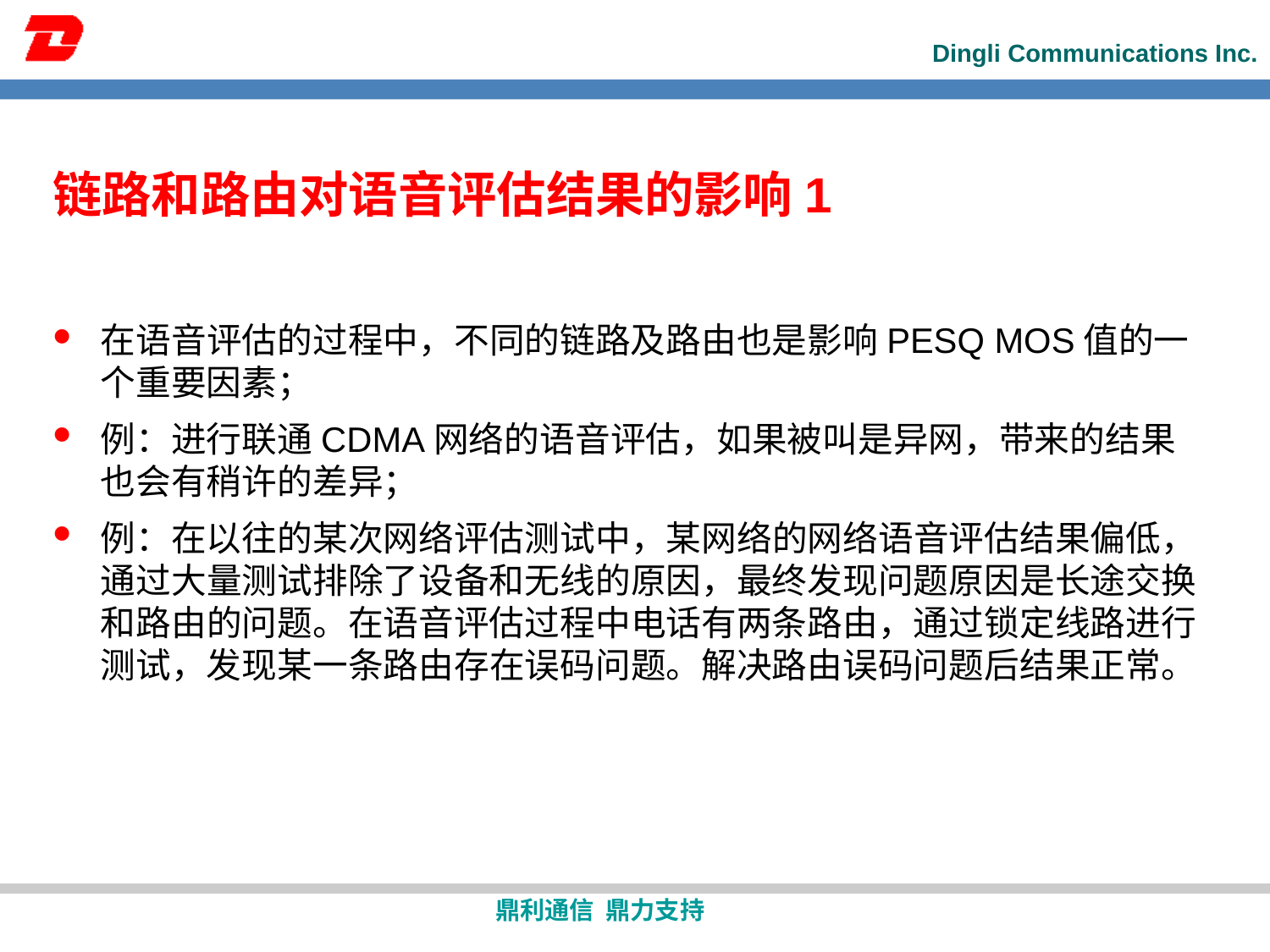

# 链路和路由对语音评估结果的影响1
在语音评估的过程中，不同的链路及路由也是影响PESQ MOS值的一个重要因素；
例：进行联通CDMA网络的语音评估，如果被叫是异网，带来的结果也会有稍许的差异；
例：在以往的某次网络评估测试中，某网络的网络语音评估结果偏低，通过大量测试排除了设备和无线的原因，最终发现问题原因是长途交换和路由的问题。在语音评估过程中电话有两条路由，通过锁定线路进行测试，发现某一条路由存在误码问题。解决路由误码问题后结果正常。